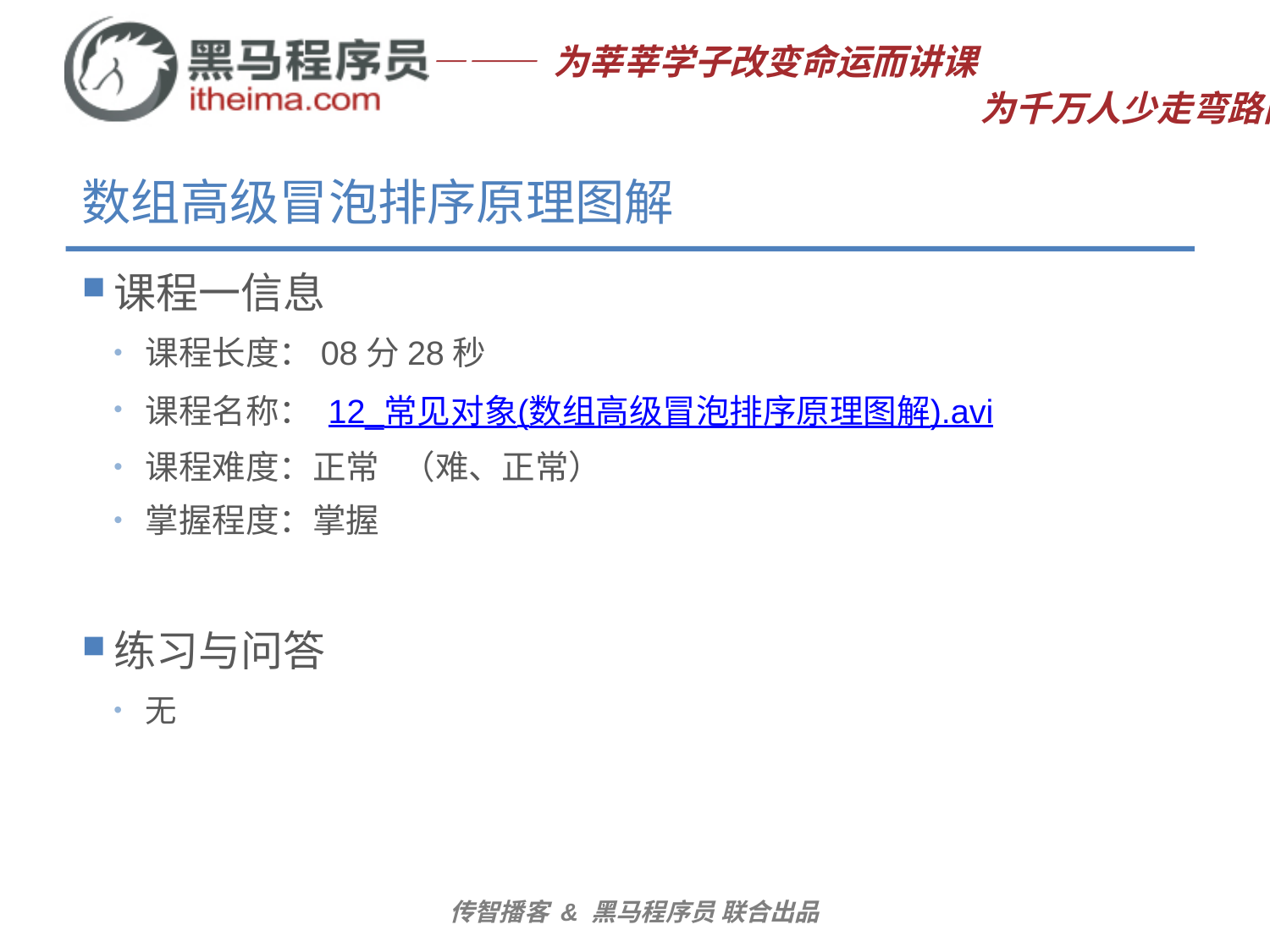

# 数组高级冒泡排序原理图解
课程一信息
课程长度：08分28秒
课程名称： 12_常见对象(数组高级冒泡排序原理图解).avi
课程难度：正常   （难、正常）
掌握程度：掌握

练习与问答
无